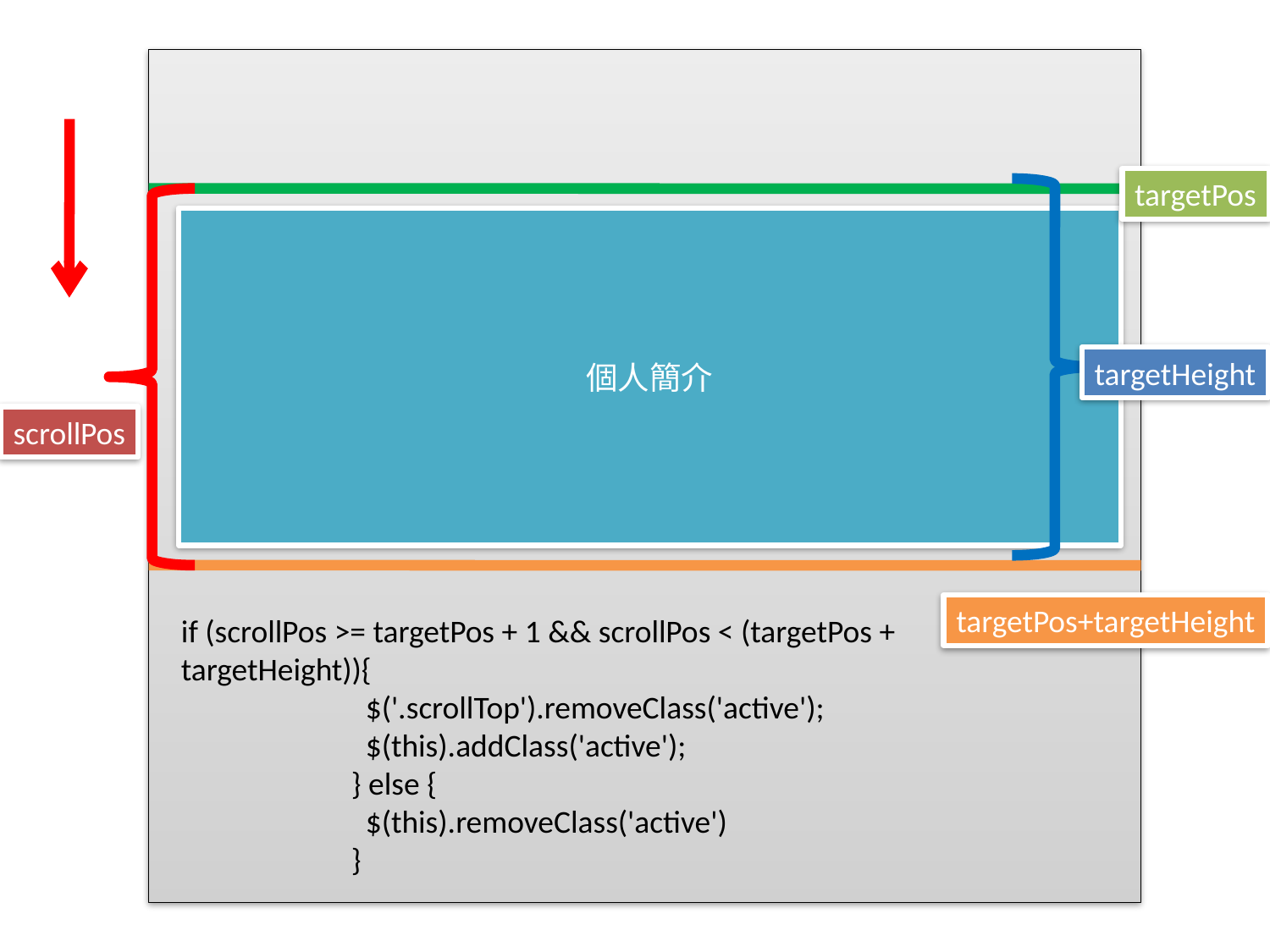

targetPos

個人簡介
targetHeight
scrollPos
targetPos+targetHeight
if (scrollPos >= targetPos + 1 && scrollPos < (targetPos + targetHeight)){
	        $('.scrollTop').removeClass('active');
	        $(this).addClass('active');
	      } else {
	        $(this).removeClass('active')
	      }